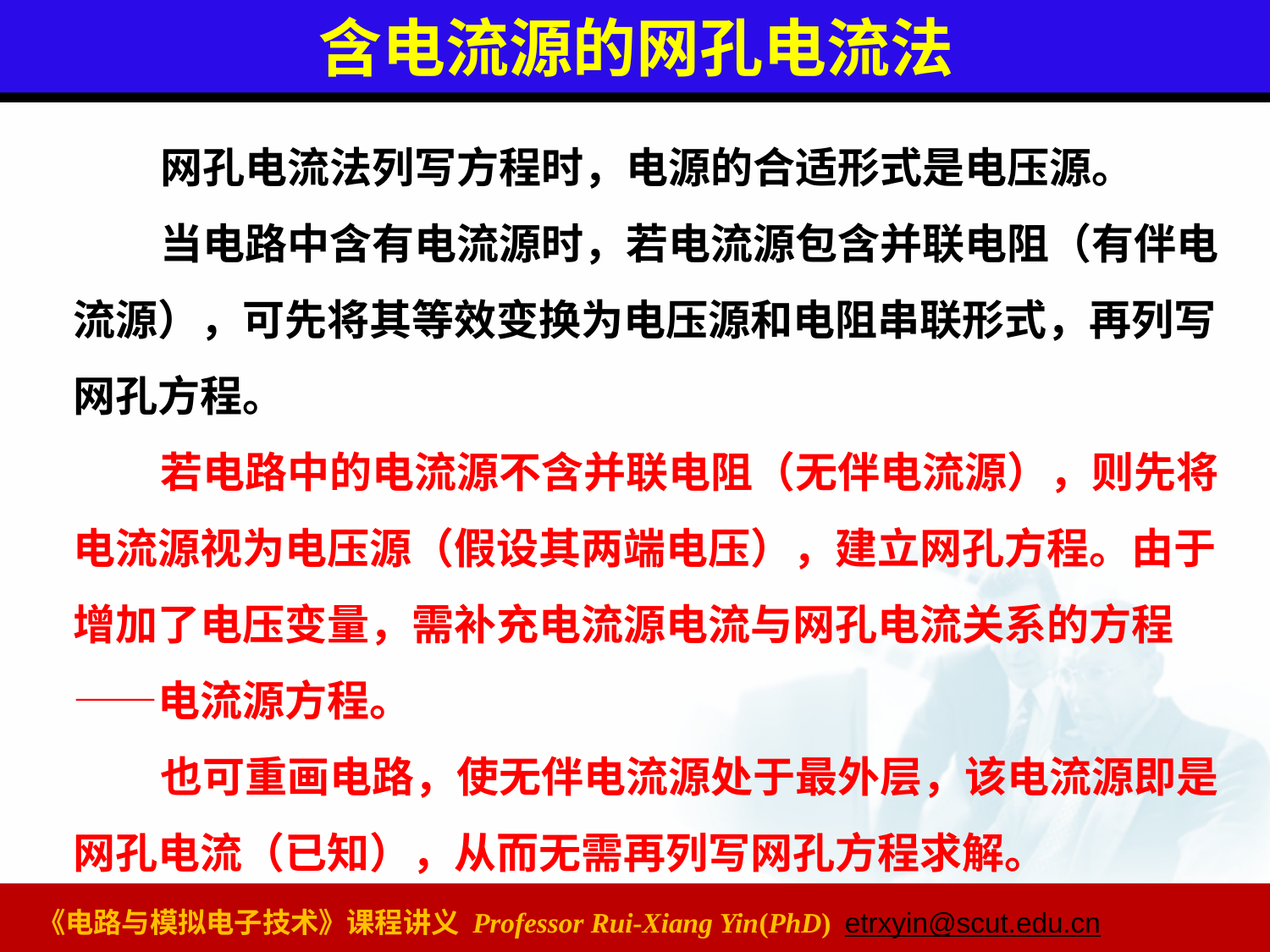

# 含电流源的网孔电流法
网孔电流法列写方程时，电源的合适形式是电压源。
当电路中含有电流源时，若电流源包含并联电阻（有伴电流源），可先将其等效变换为电压源和电阻串联形式，再列写网孔方程。
若电路中的电流源不含并联电阻（无伴电流源），则先将电流源视为电压源（假设其两端电压），建立网孔方程。由于增加了电压变量，需补充电流源电流与网孔电流关系的方程——电流源方程。
也可重画电路，使无伴电流源处于最外层，该电流源即是网孔电流（已知），从而无需再列写网孔方程求解。